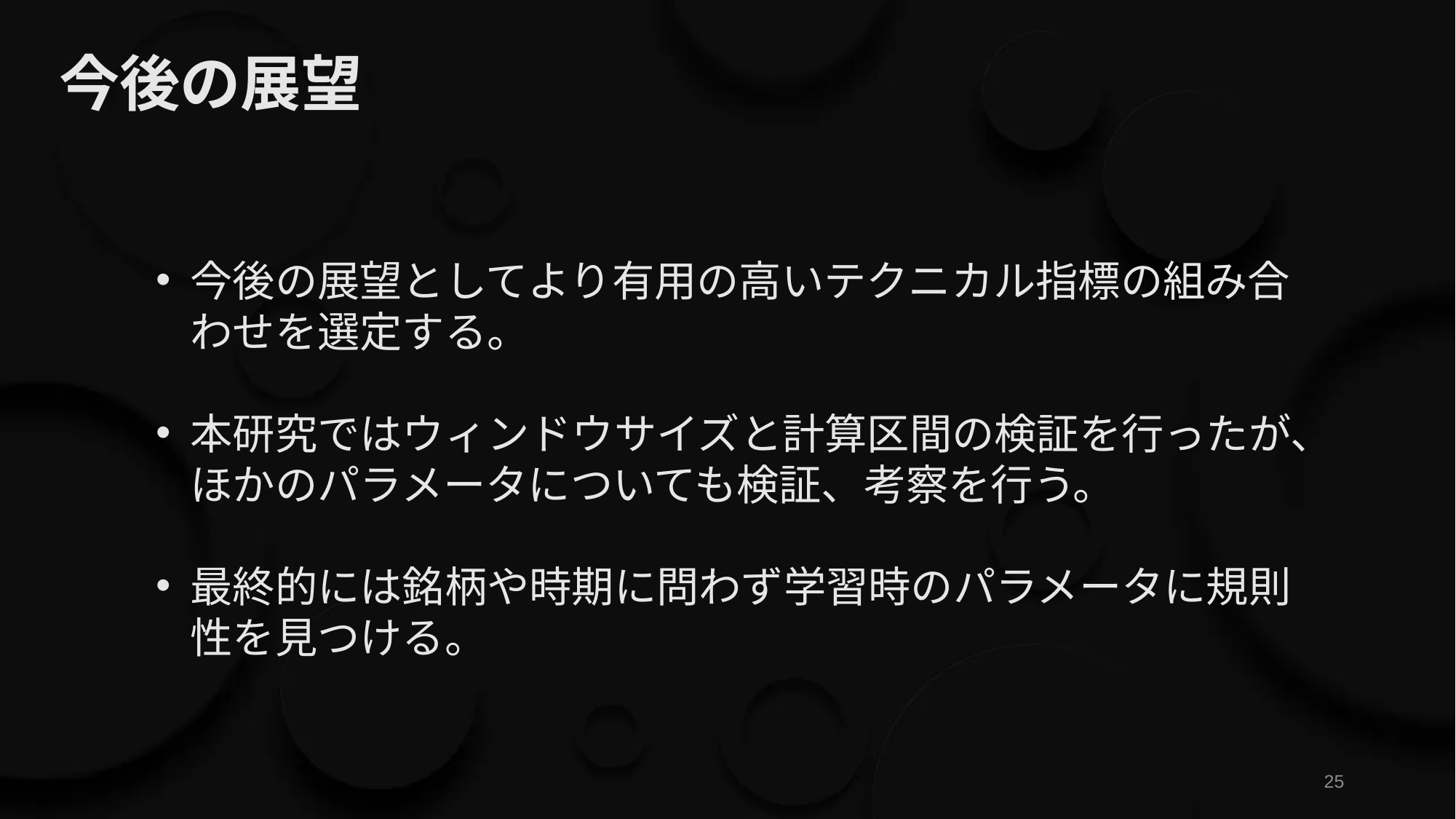

今後の展望
今後の展望としてより有用の高いテクニカル指標の組み合わせを選定する。
本研究ではウィンドウサイズと計算区間の検証を行ったが、ほかのパラメータについても検証、考察を行う。
最終的には銘柄や時期に問わず学習時のパラメータに規則性を見つける。
25